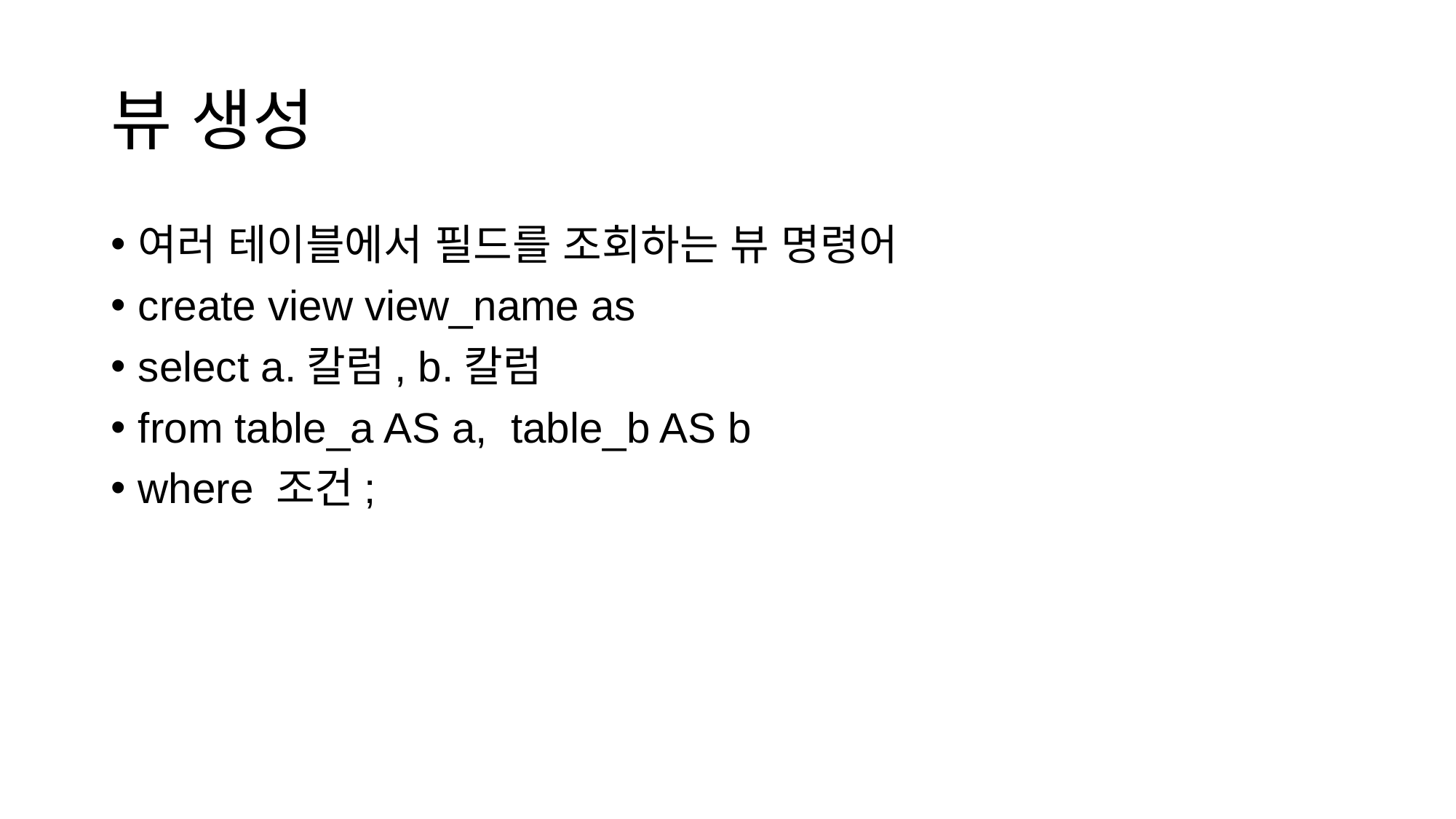

# 뷰 생성
여러 테이블에서 필드를 조회하는 뷰 명령어
create view view_name as
select a.칼럼, b.칼럼
from table_a AS a,  table_b AS b
where 조건;